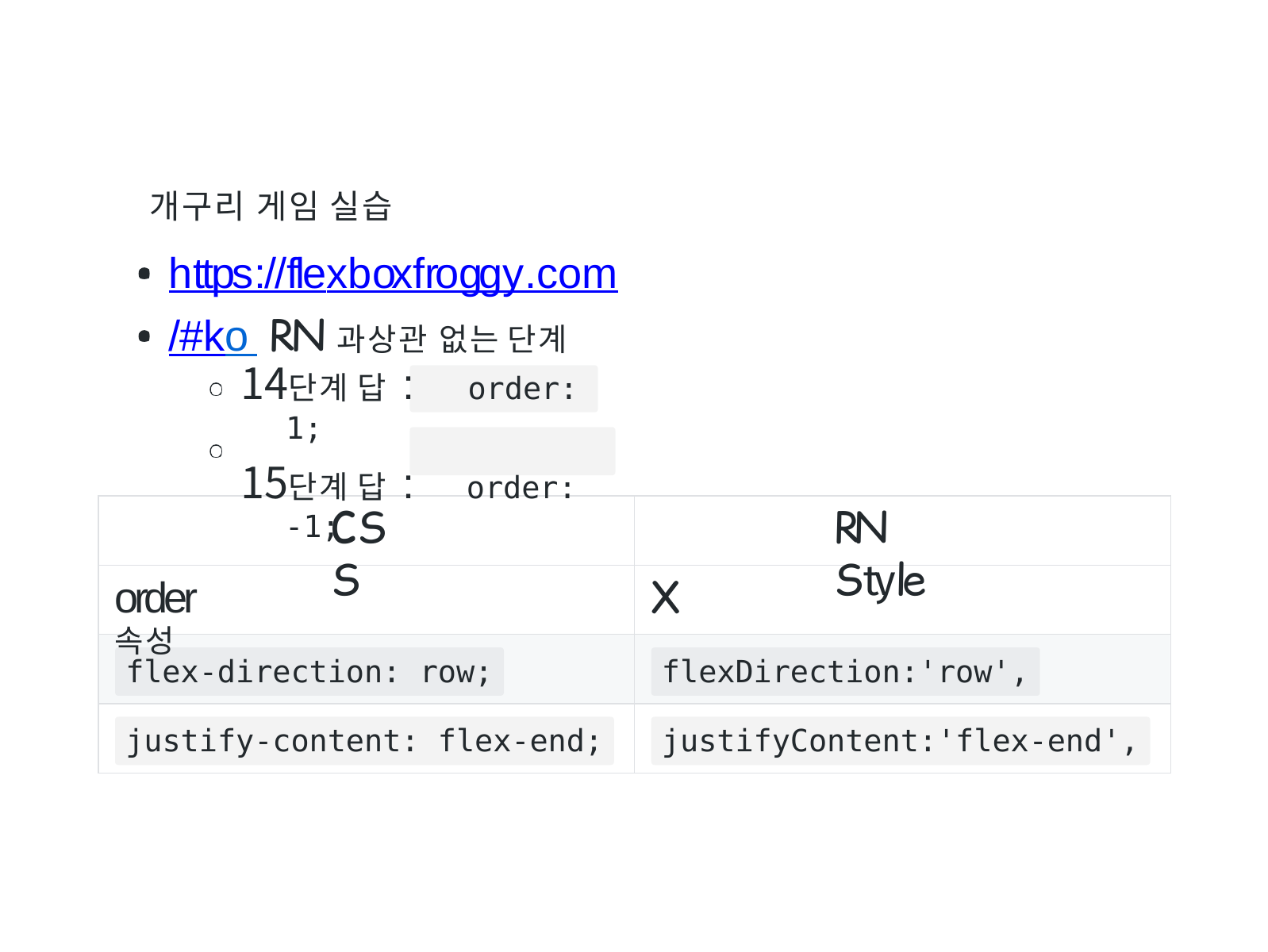

# 개구리 게임 실습
https://flexboxfroggy.com/#ko  RN과 상관 없는 단계

단계 답 :	order: 1;
단계 답 :	order: -1;

CSS
RN Style

order 속성
X

flex-direction: row;
flexDirection:'row',

justify-content: flex-end;
justifyContent:'flex-end',